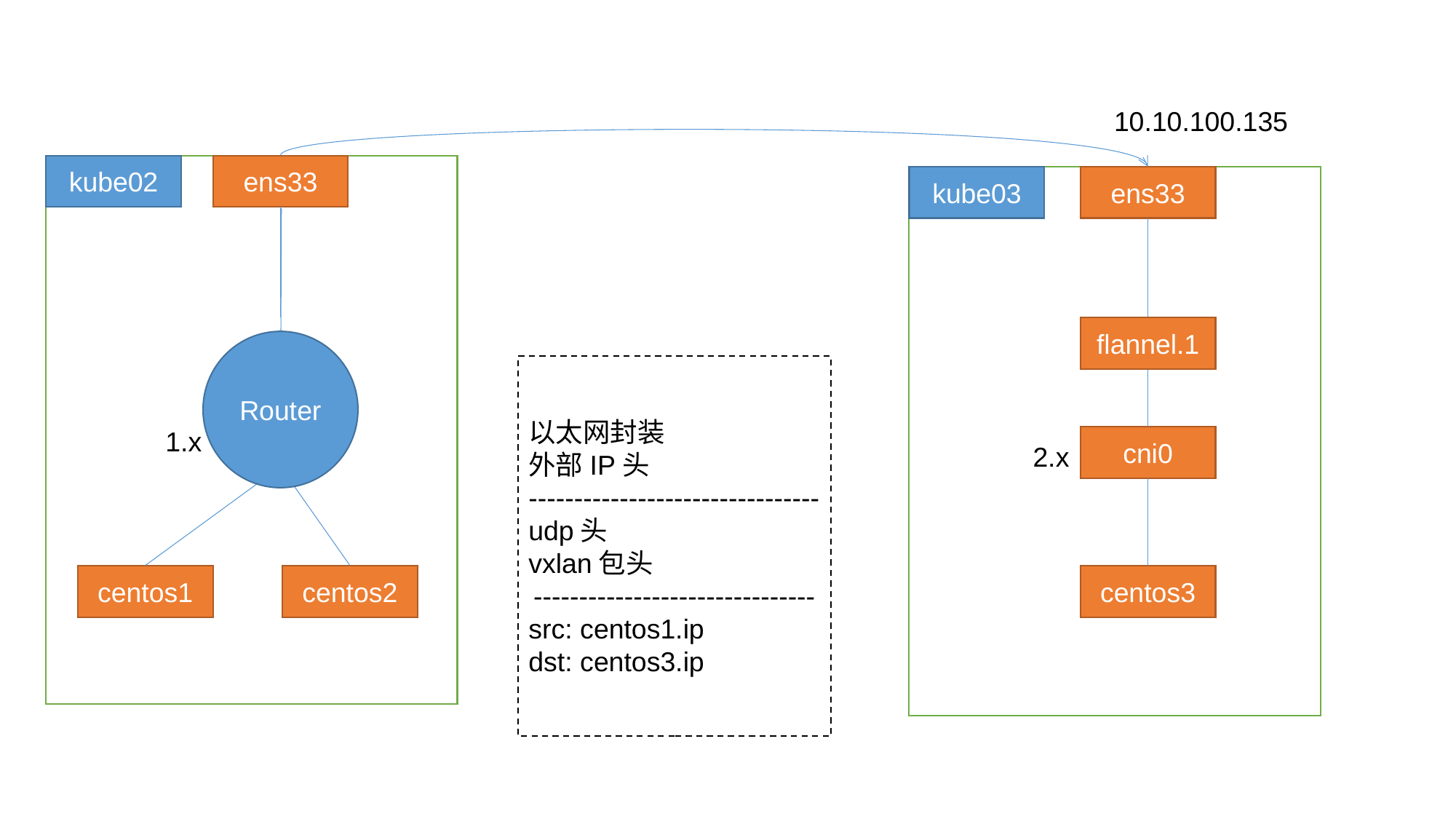

10.10.100.135

kube02
ens33

kube03
ens33
flannel.1
Router
以太网封装
外部IP头
--------------------------------
udp头
vxlan包头
-------------------------------
src: centos1.ip
dst: centos3.ip
1.x
cni0
2.x
centos1
centos2
centos3